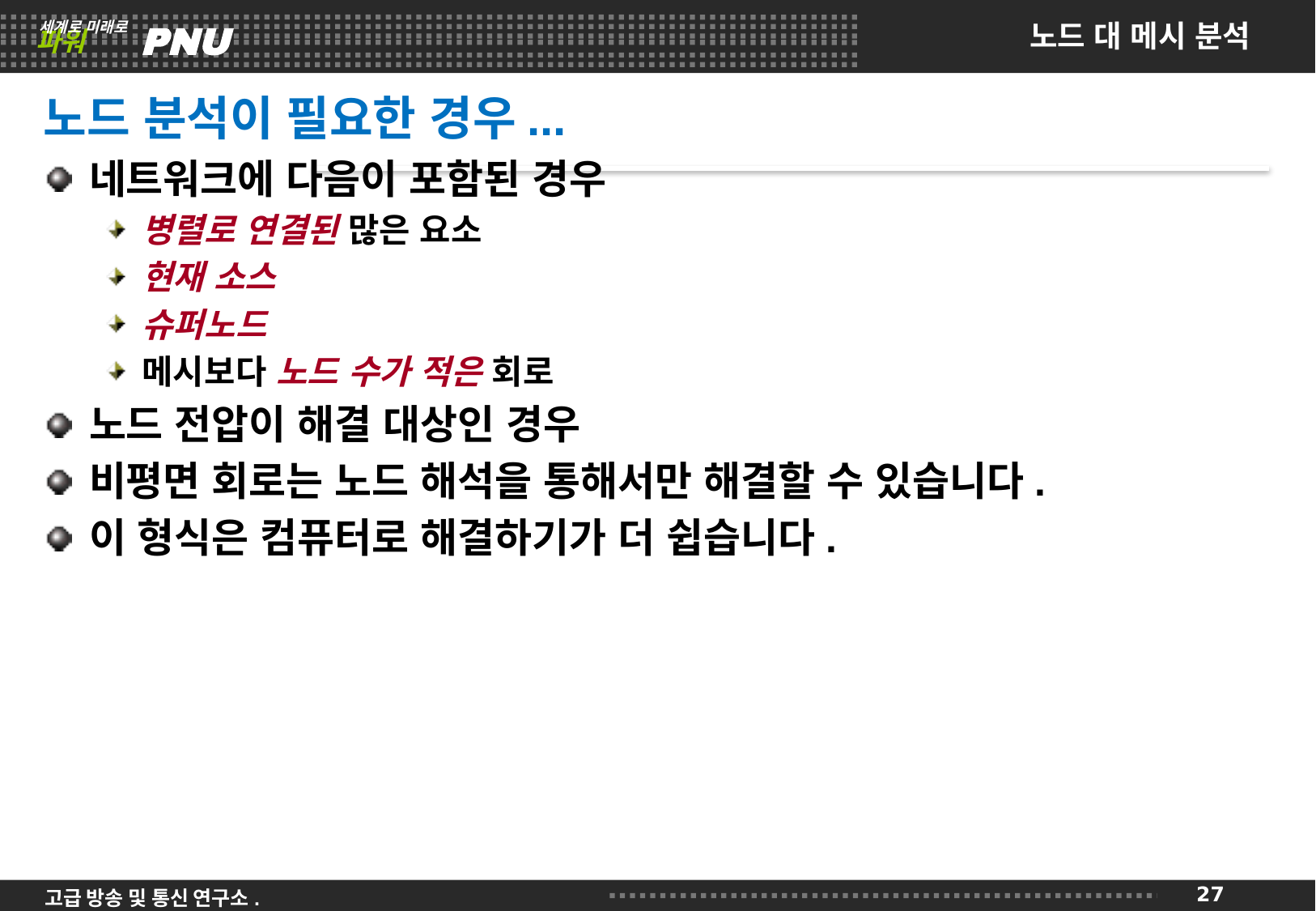

# 노드 대 메시 분석
노드 분석이 필요한 경우...
네트워크에 다음이 포함된 경우
병렬로 연결된 많은 요소
현재 소스
슈퍼노드
메시보다 노드 수가 적은 회로
노드 전압이 해결 대상인 경우
비평면 회로는 노드 해석을 통해서만 해결할 수 있습니다.
이 형식은 컴퓨터로 해결하기가 더 쉽습니다.